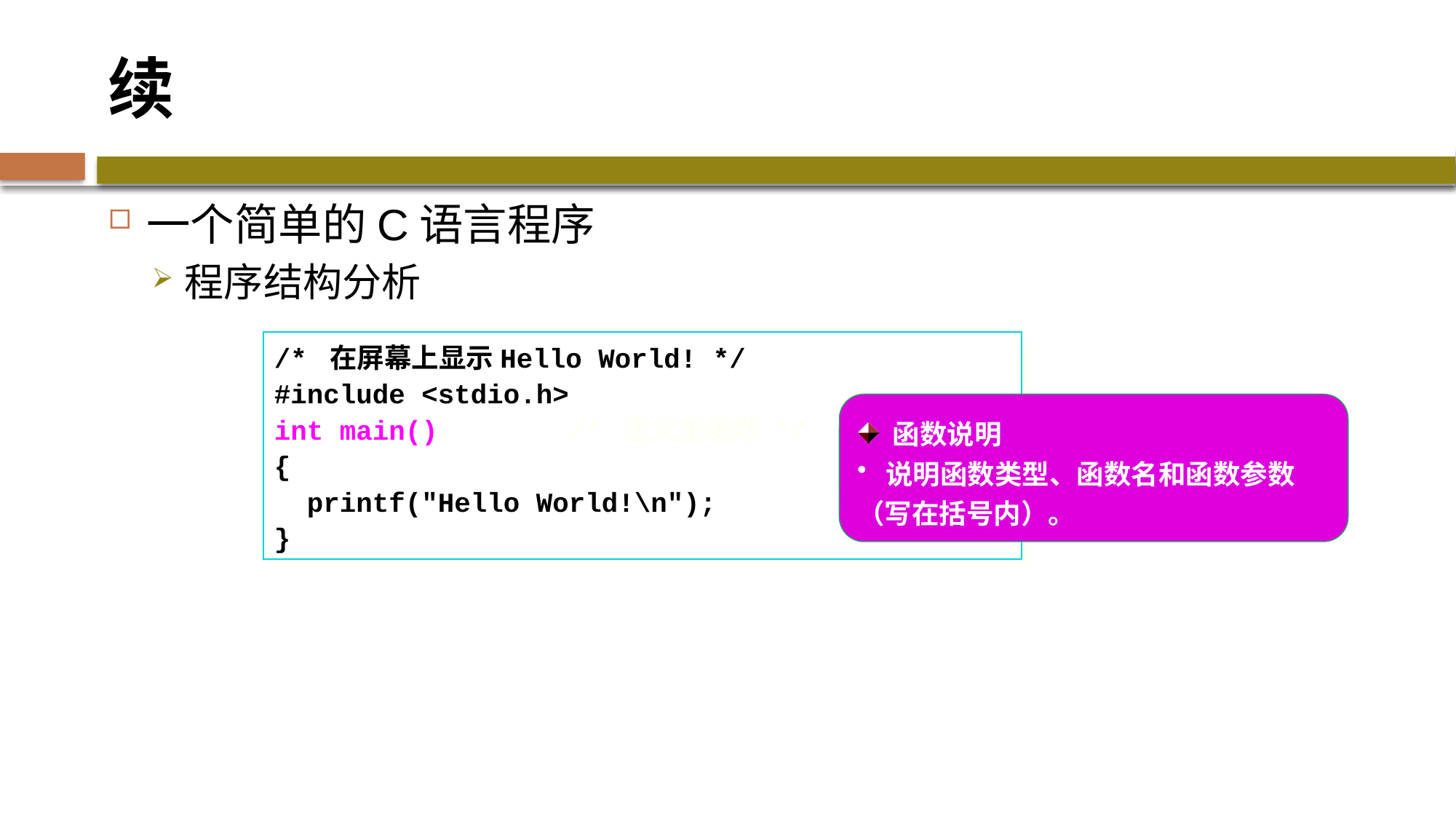

# 续
一个简单的C语言程序
程序结构分析
/* 在屏幕上显示Hello World! */
#include <stdio.h>
int main()        /* 定义主函数 */
{
  printf("Hello World!\n");
}
 函数说明
  说明函数类型、函数名和函数参数（写在括号内）。